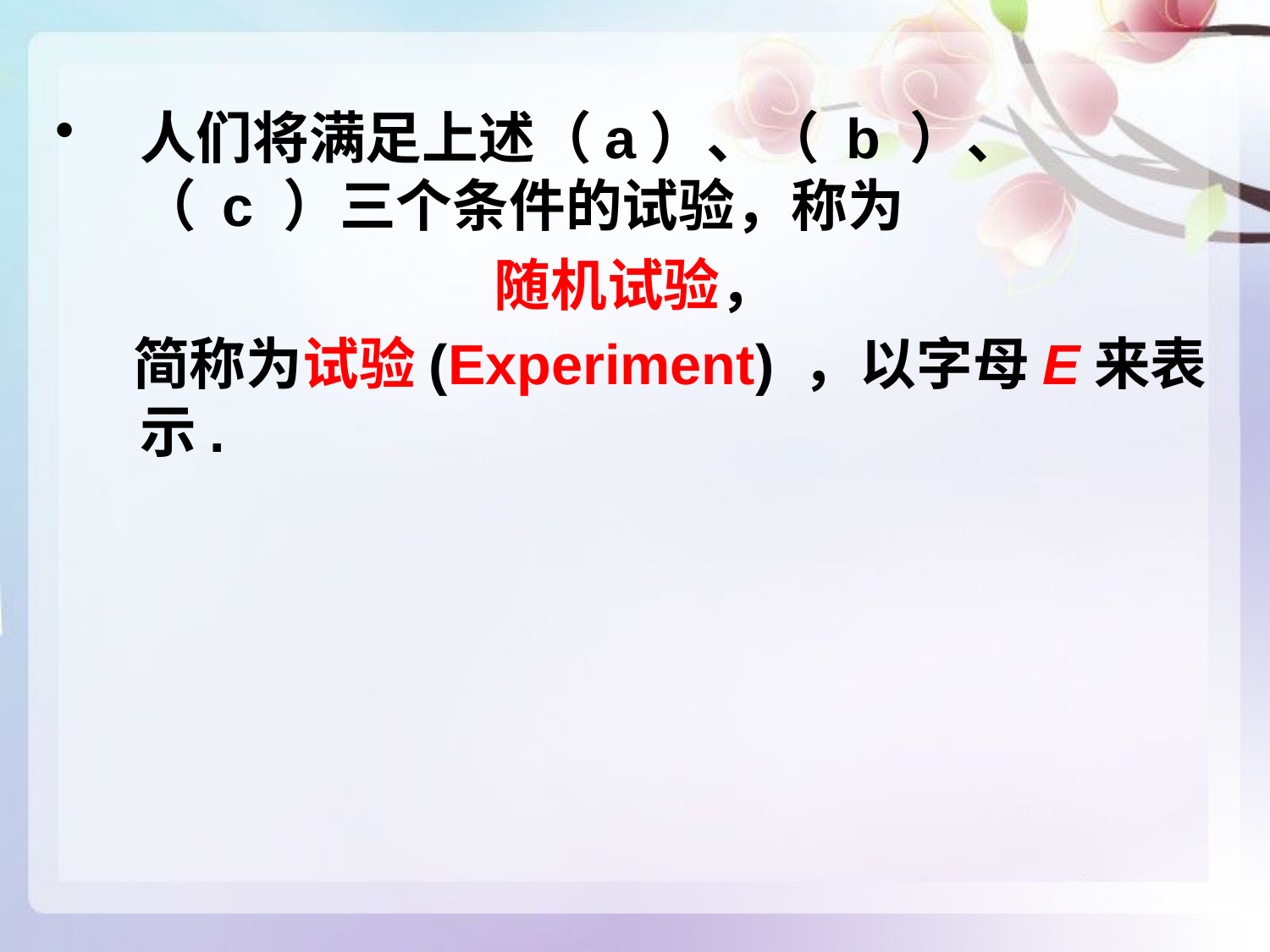

人们将满足上述（a）、（ b ）、（ c ）三个条件的试验，称为
随机试验，
     简称为试验(Experiment) ，以字母E来表示.